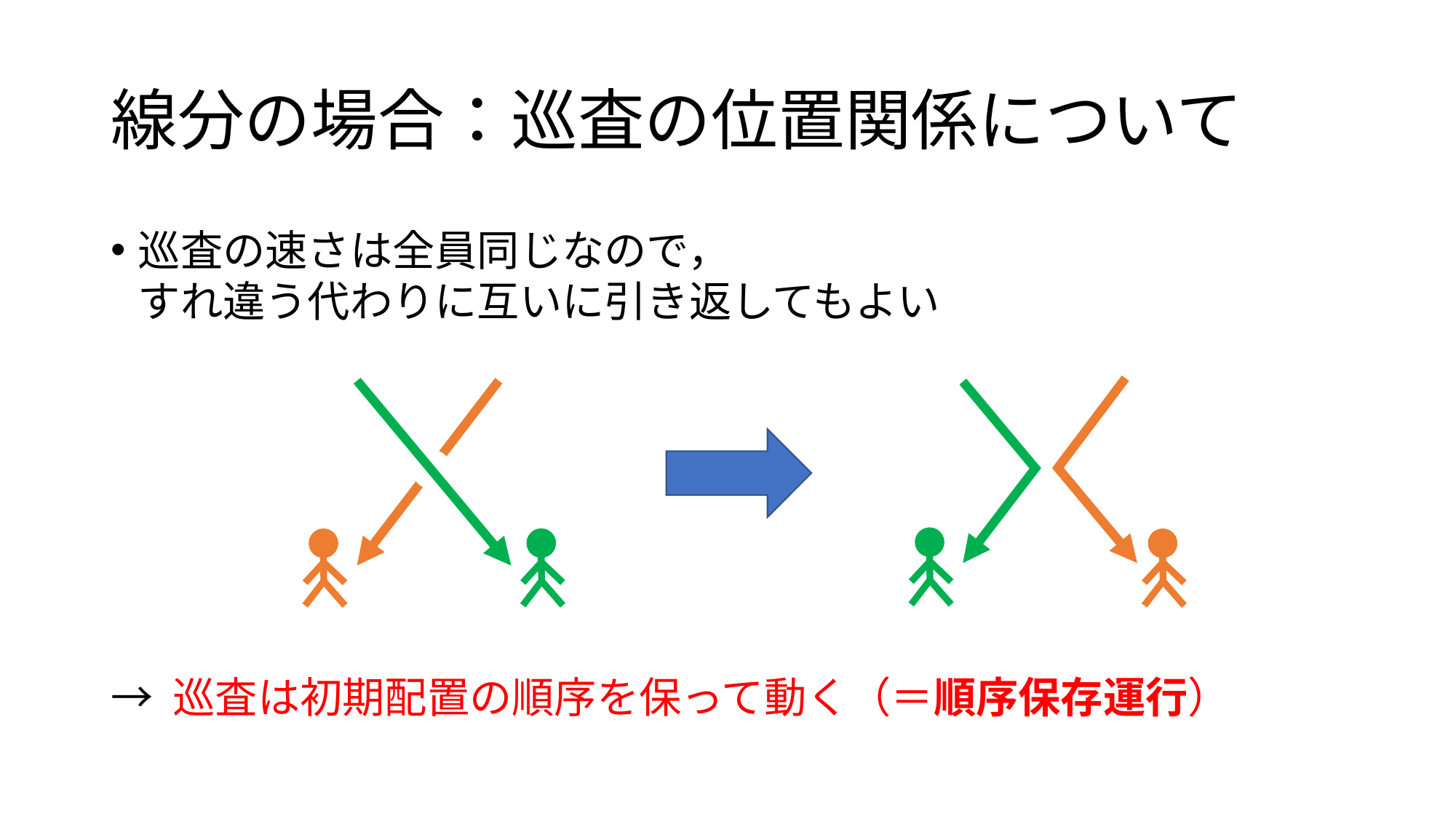

# 線分の場合：巡査の位置関係について
巡査の速さは全員同じなので，
すれ違う代わりに互いに引き返してもよい

→ 巡査は初期配置の順序を保って動く（＝順序保存運行）